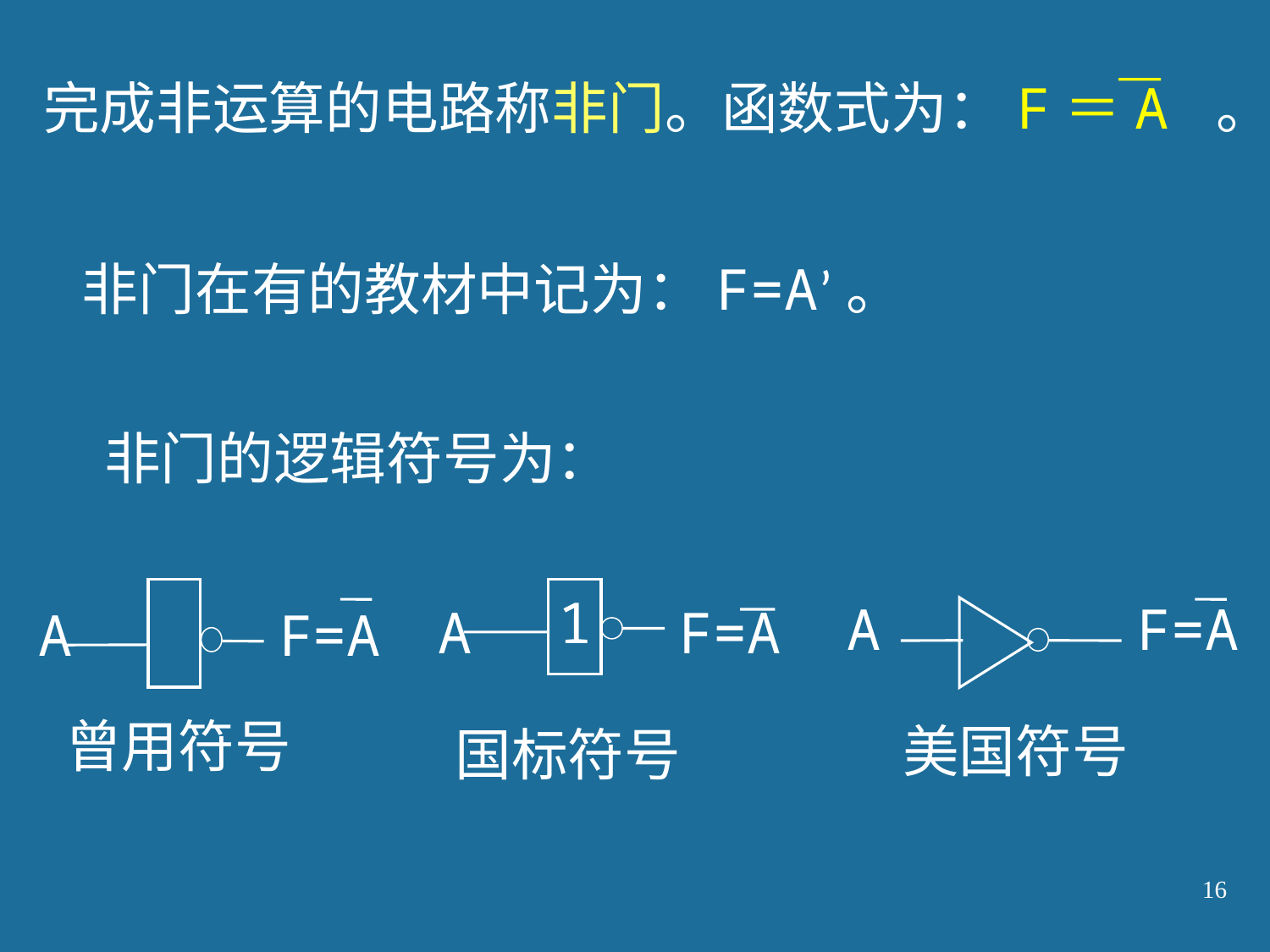

完成非运算的电路称非门。函数式为：F＝A 。

非门的逻辑符号为：
非门在有的教材中记为：F=A’。

 A
F=A

曾用符号

1
 A
F=A

国标符号
A
F=A

美国符号
16